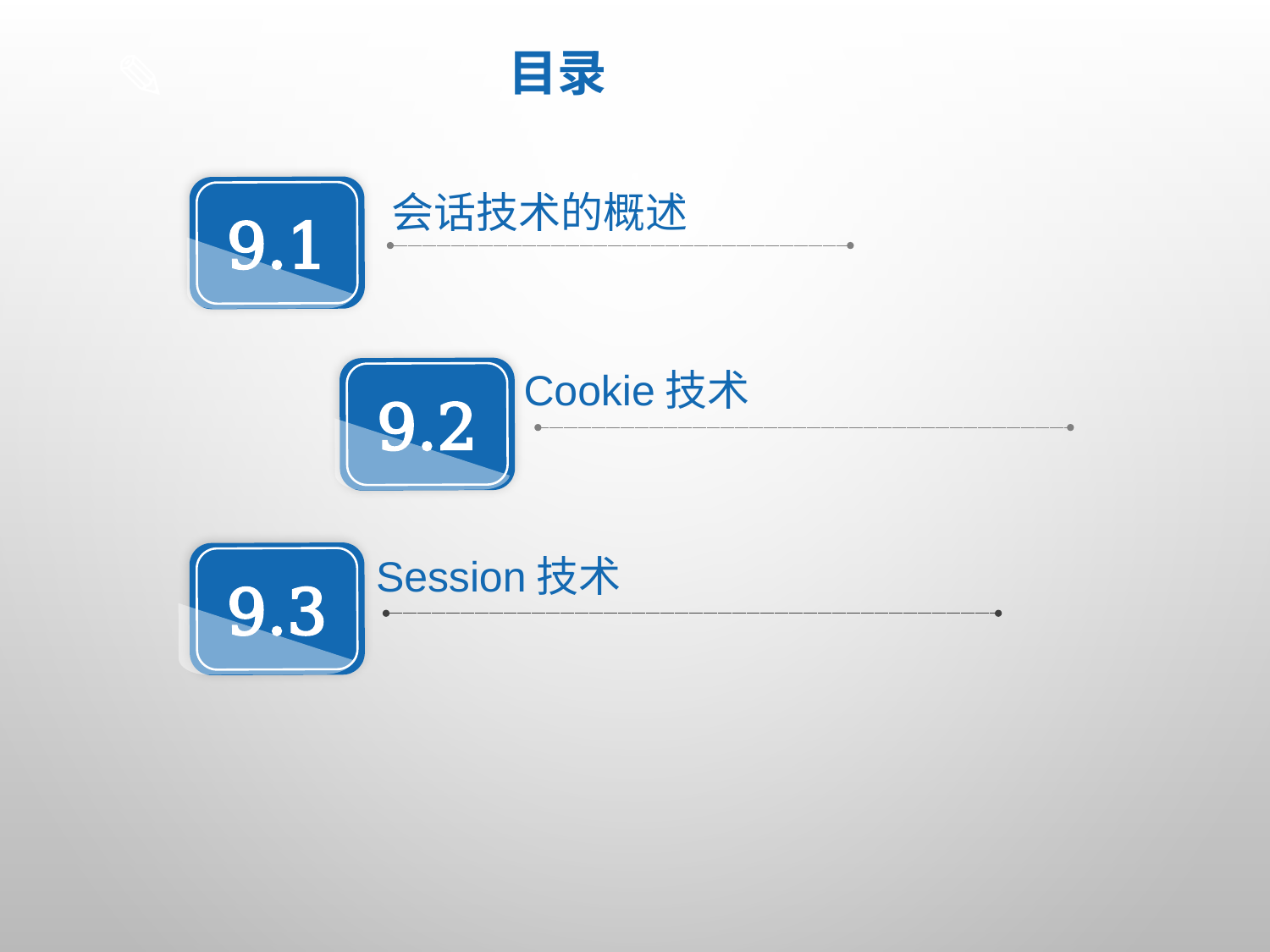

# 目录
9.1

会话技术的概述
Cookie技术
9.2

9.3

Session技术